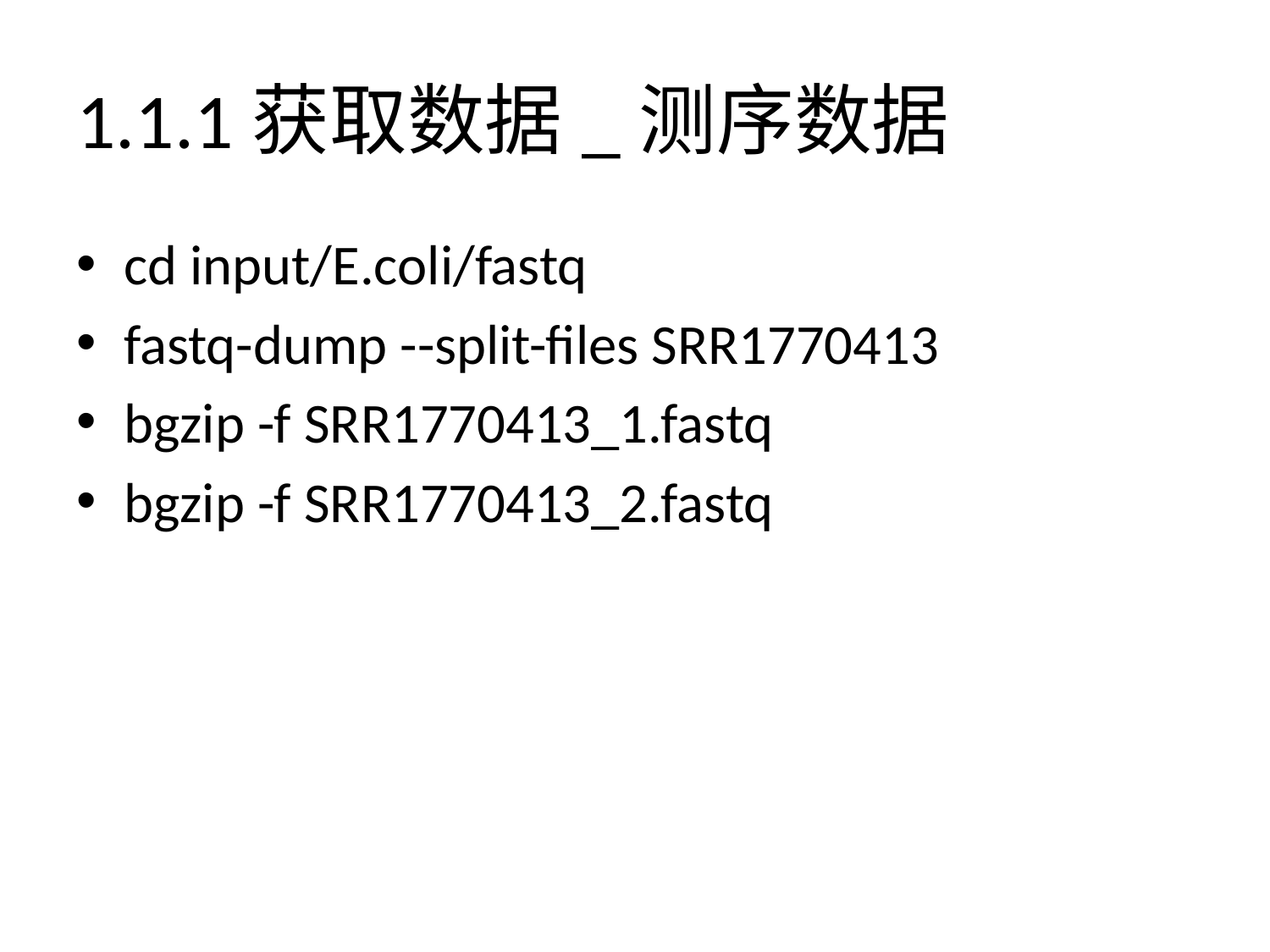

# 1.1.1获取数据_测序数据
cd input/E.coli/fastq
fastq-dump --split-files SRR1770413
bgzip -f SRR1770413_1.fastq
bgzip -f SRR1770413_2.fastq